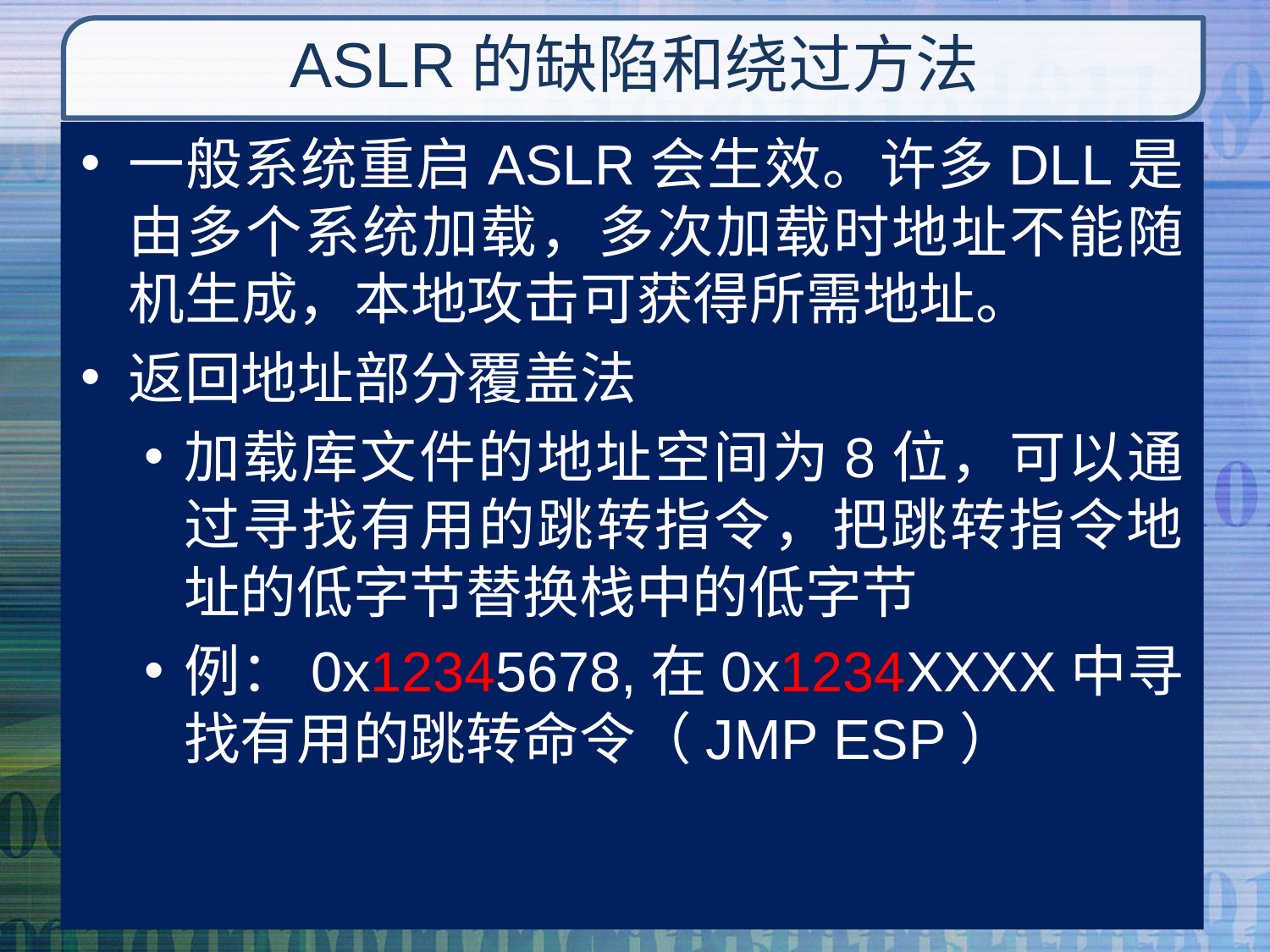

# ASLR的缺陷和绕过方法
一般系统重启ASLR会生效。许多DLL是由多个系统加载，多次加载时地址不能随机生成，本地攻击可获得所需地址。
返回地址部分覆盖法
加载库文件的地址空间为8位，可以通过寻找有用的跳转指令，把跳转指令地址的低字节替换栈中的低字节
例：0x12345678,在0x1234XXXX中寻找有用的跳转命令（JMP ESP）